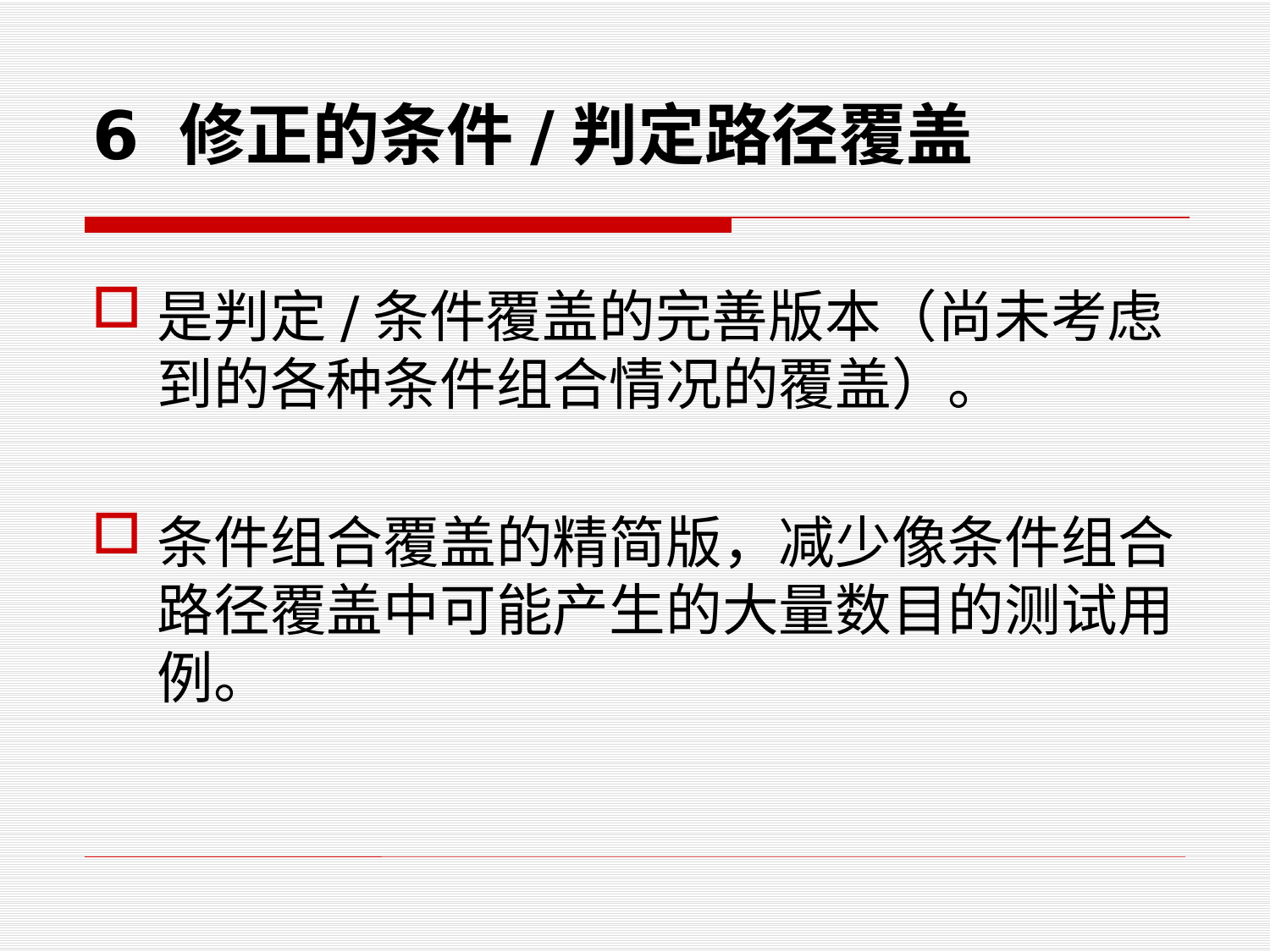

# 6 修正的条件/判定路径覆盖
是判定/条件覆盖的完善版本（尚未考虑到的各种条件组合情况的覆盖）。

条件组合覆盖的精简版，减少像条件组合路径覆盖中可能产生的大量数目的测试用例。